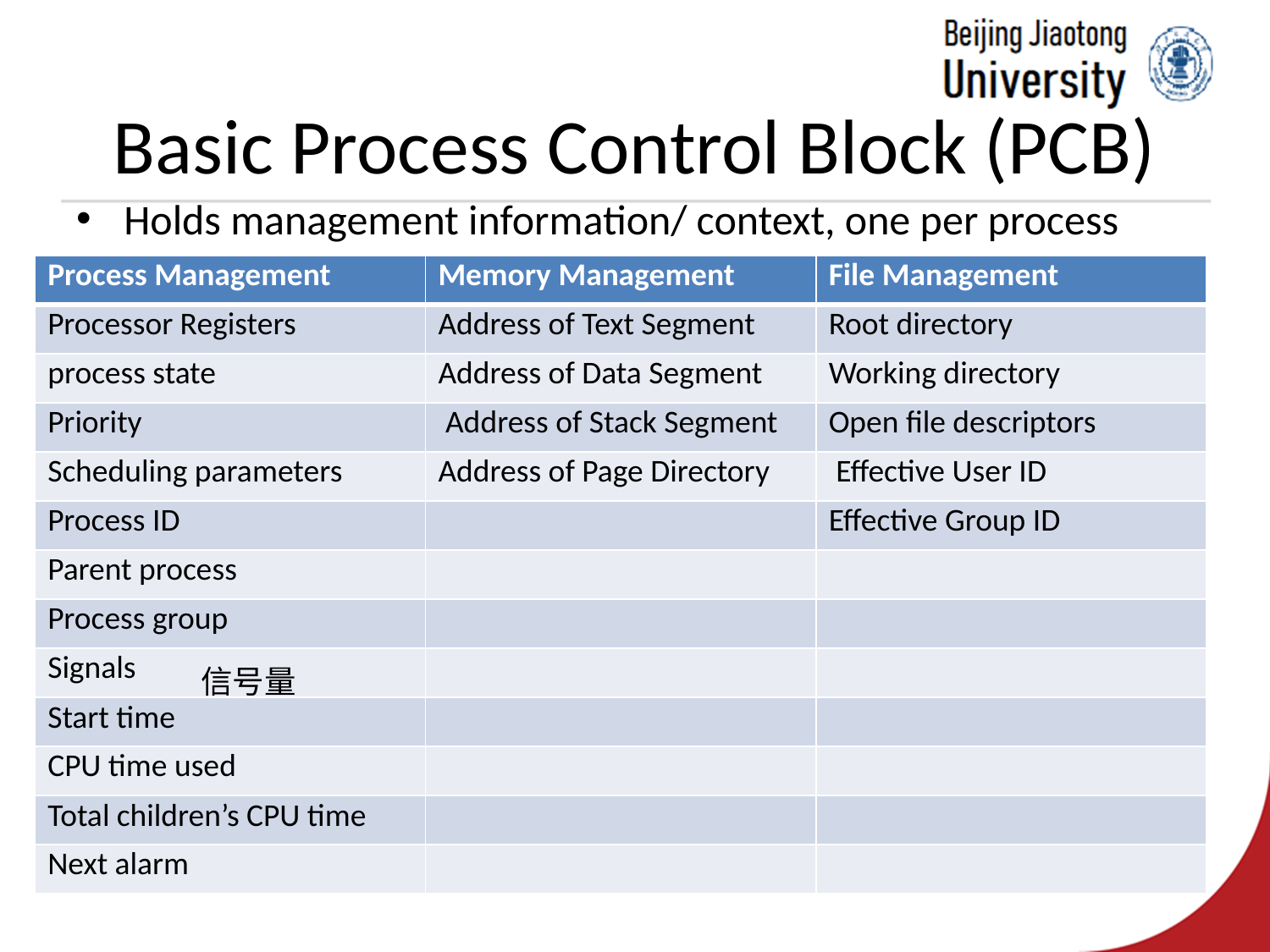

# Basic Process Control Block (PCB)
Holds management information/ context, one per process
| Process Management | Memory Management | File Management |
| --- | --- | --- |
| Processor Registers | Address of Text Segment | Root directory |
| process state | Address of Data Segment | Working directory |
| Priority | Address of Stack Segment | Open file descriptors |
| Scheduling parameters | Address of Page Directory | Effective User ID |
| Process ID |  | Effective Group ID |
| Parent process |  |  |
| Process group |  |  |
| Signals |  |  |
| Start time |  |  |
| CPU time used |  |  |
| Total children’s CPU time |  |  |
| Next alarm |  |  |
信号量